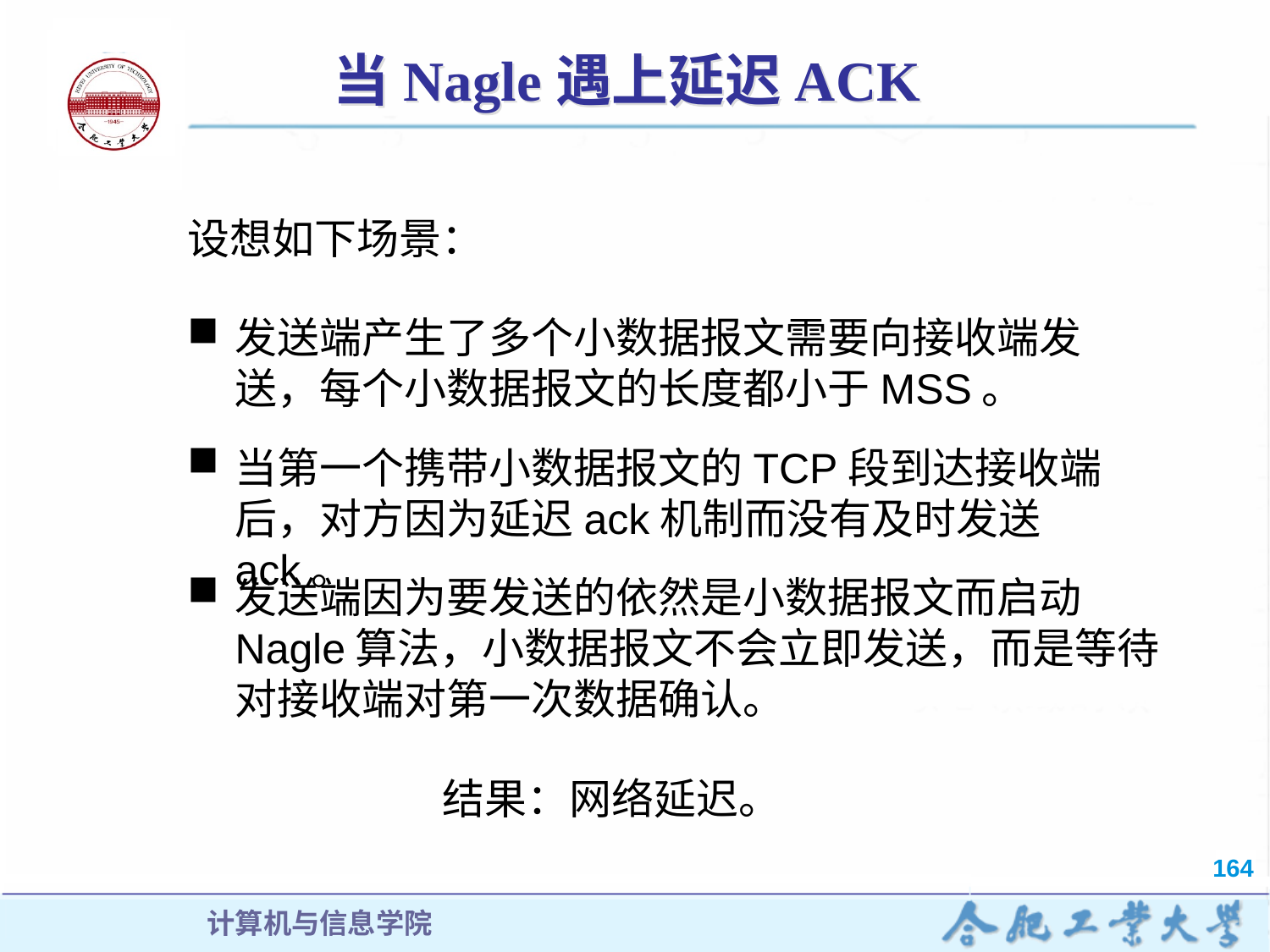

# 当Nagle遇上延迟ACK
设想如下场景：
发送端产生了多个小数据报文需要向接收端发送，每个小数据报文的长度都小于MSS。
当第一个携带小数据报文的TCP段到达接收端后，对方因为延迟ack机制而没有及时发送ack。
发送端因为要发送的依然是小数据报文而启动Nagle算法，小数据报文不会立即发送，而是等待对接收端对第一次数据确认。
结果：网络延迟。